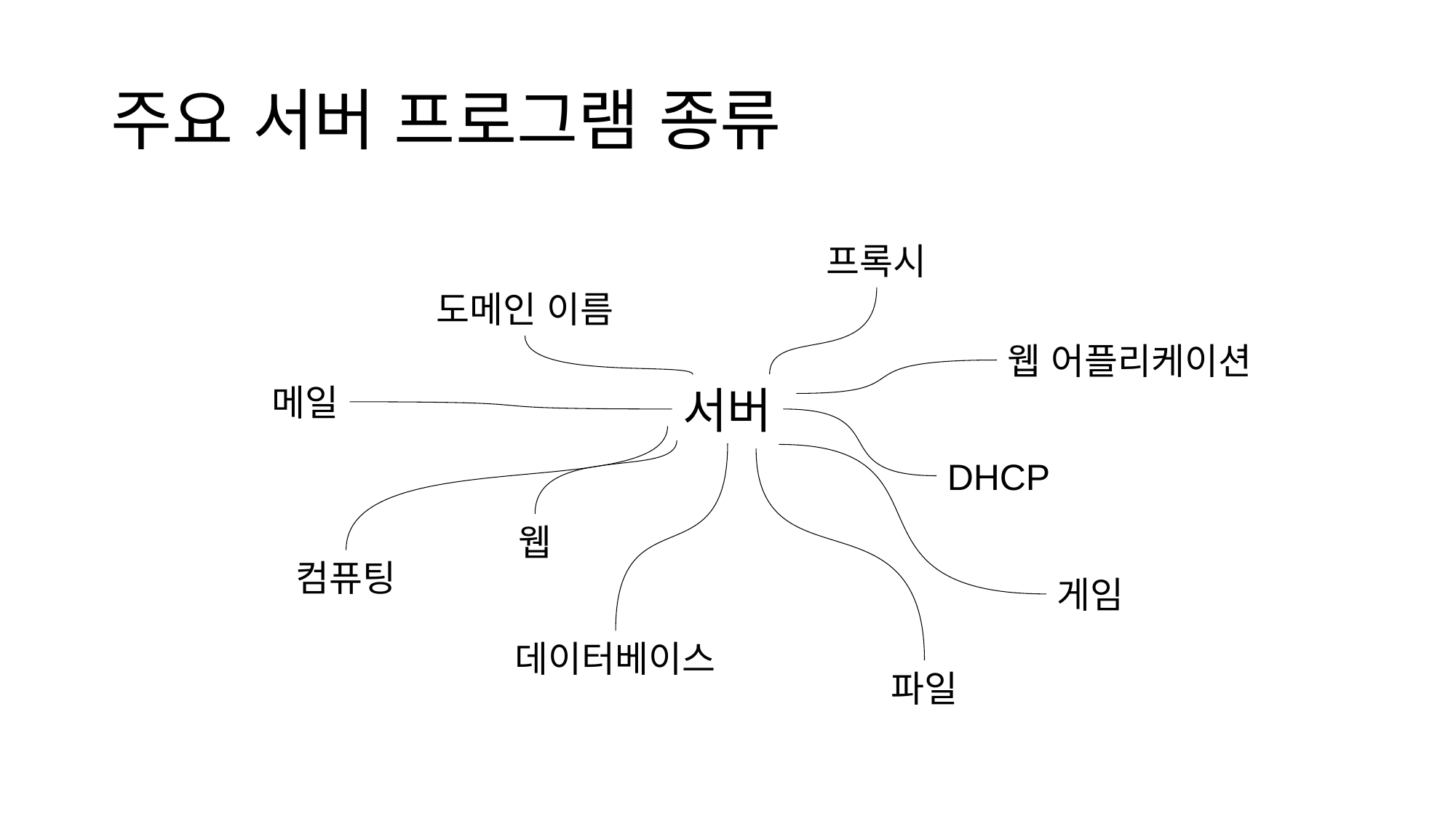

# 주요 서버 프로그램 종류
프록시
도메인 이름
웹 어플리케이션
메일
서버
DHCP
웹
컴퓨팅
게임
데이터베이스
파일